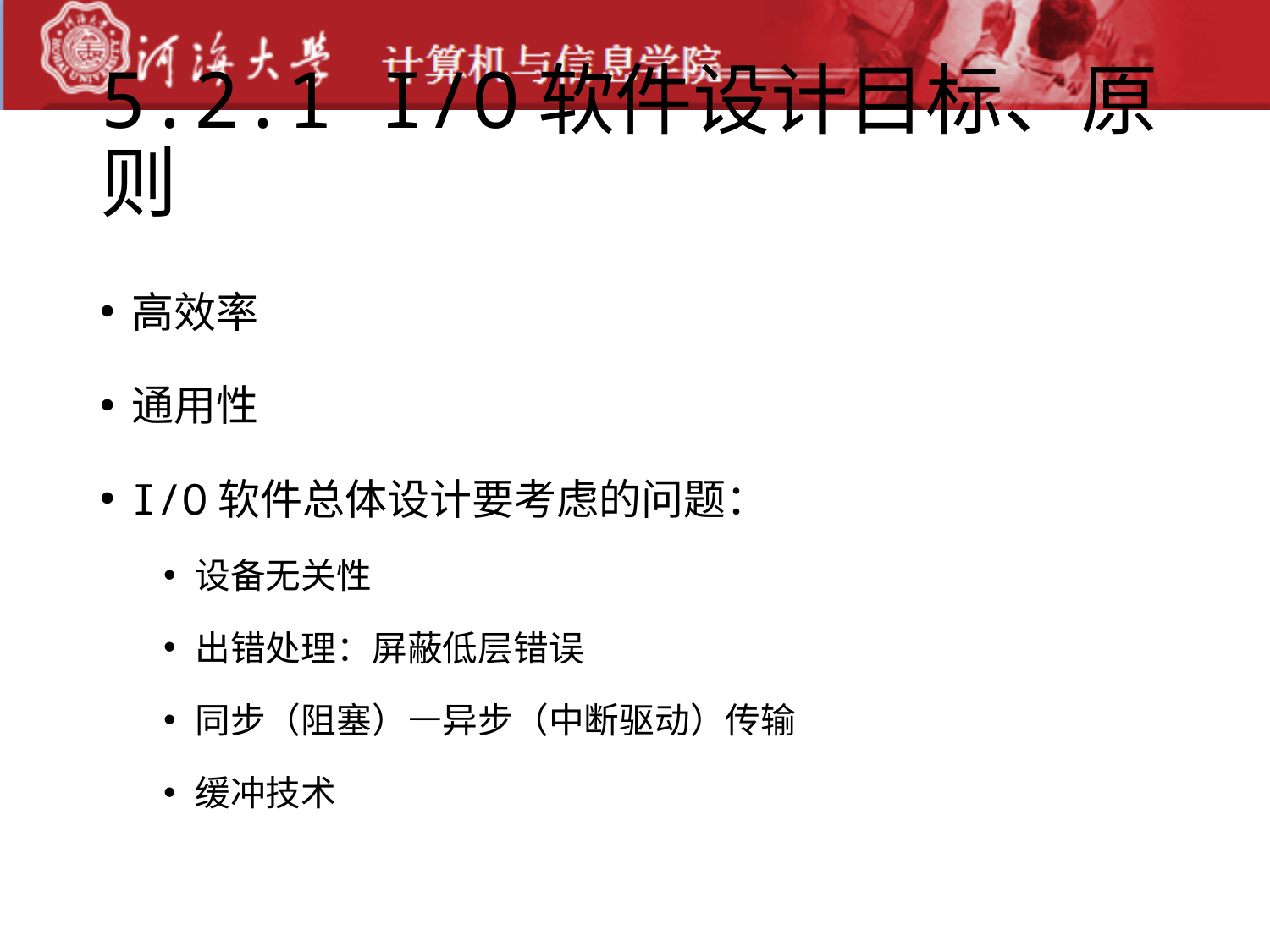

# 5.2.1 I/O软件设计目标、原则
高效率
通用性
I/O软件总体设计要考虑的问题：
设备无关性
出错处理：屏蔽低层错误
同步（阻塞）—异步（中断驱动）传输
缓冲技术